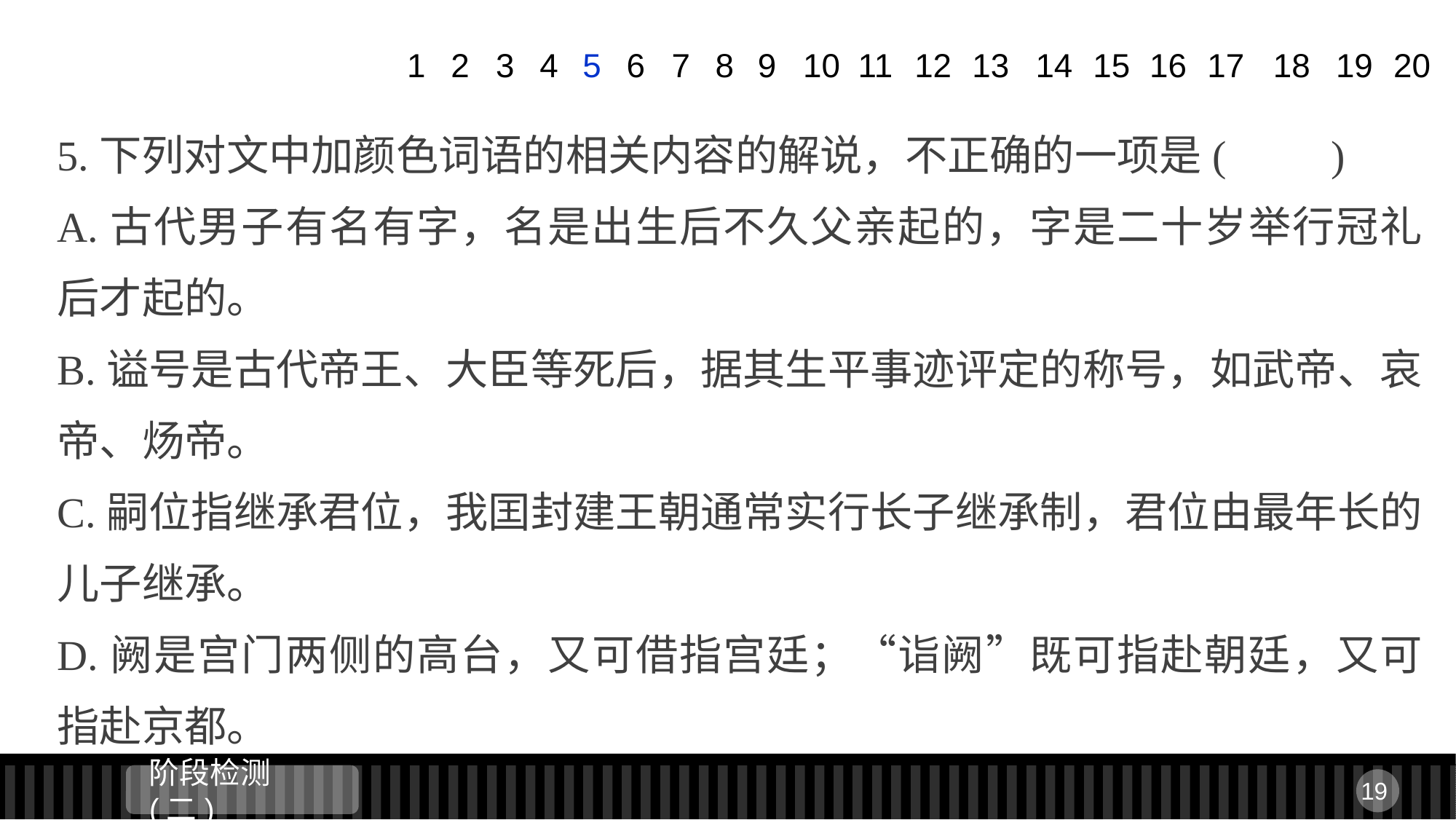

1
2
3
4
5
6
7
8
9
11
12
13
14
15
16
17
18
19
20
10
5.下列对文中加颜色词语的相关内容的解说，不正确的一项是(　　)
A.古代男子有名有字，名是出生后不久父亲起的，字是二十岁举行冠礼后才起的。
B.谥号是古代帝王、大臣等死后，据其生平事迹评定的称号，如武帝、哀帝、炀帝。
C.嗣位指继承君位，我囯封建王朝通常实行长子继承制，君位由最年长的儿子继承。
D.阙是宫门两侧的高台，又可借指宫廷；“诣阙”既可指赴朝廷，又可指赴京都。